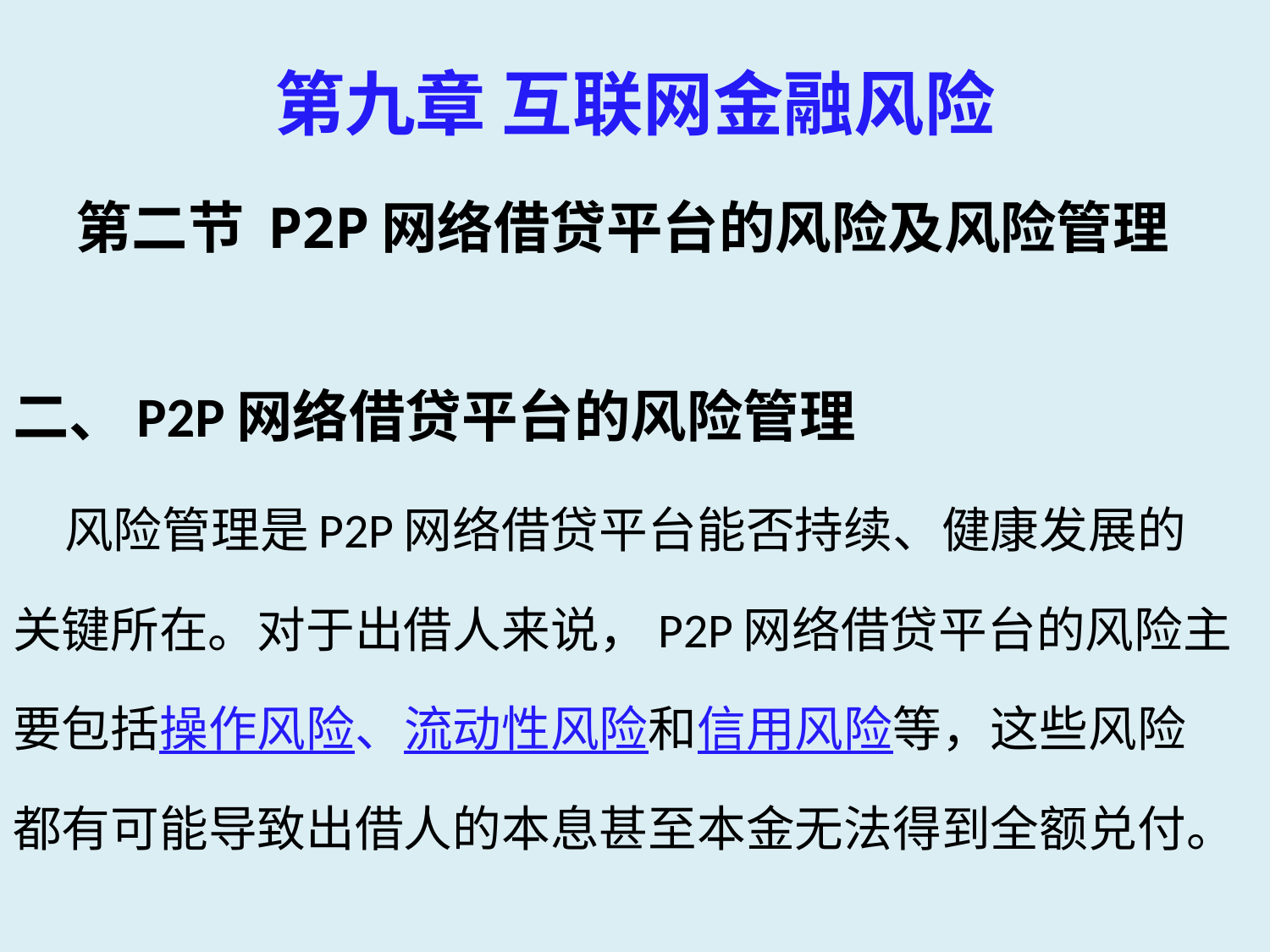

# 第九章 互联网金融风险
第二节 P2P网络借贷平台的风险及风险管理

二、P2P网络借贷平台的风险管理
    风险管理是P2P网络借贷平台能否持续、健康发展的关键所在。对于出借人来说，P2P网络借贷平台的风险主要包括操作风险、流动性风险和信用风险等，这些风险都有可能导致出借人的本息甚至本金无法得到全额兑付。
22